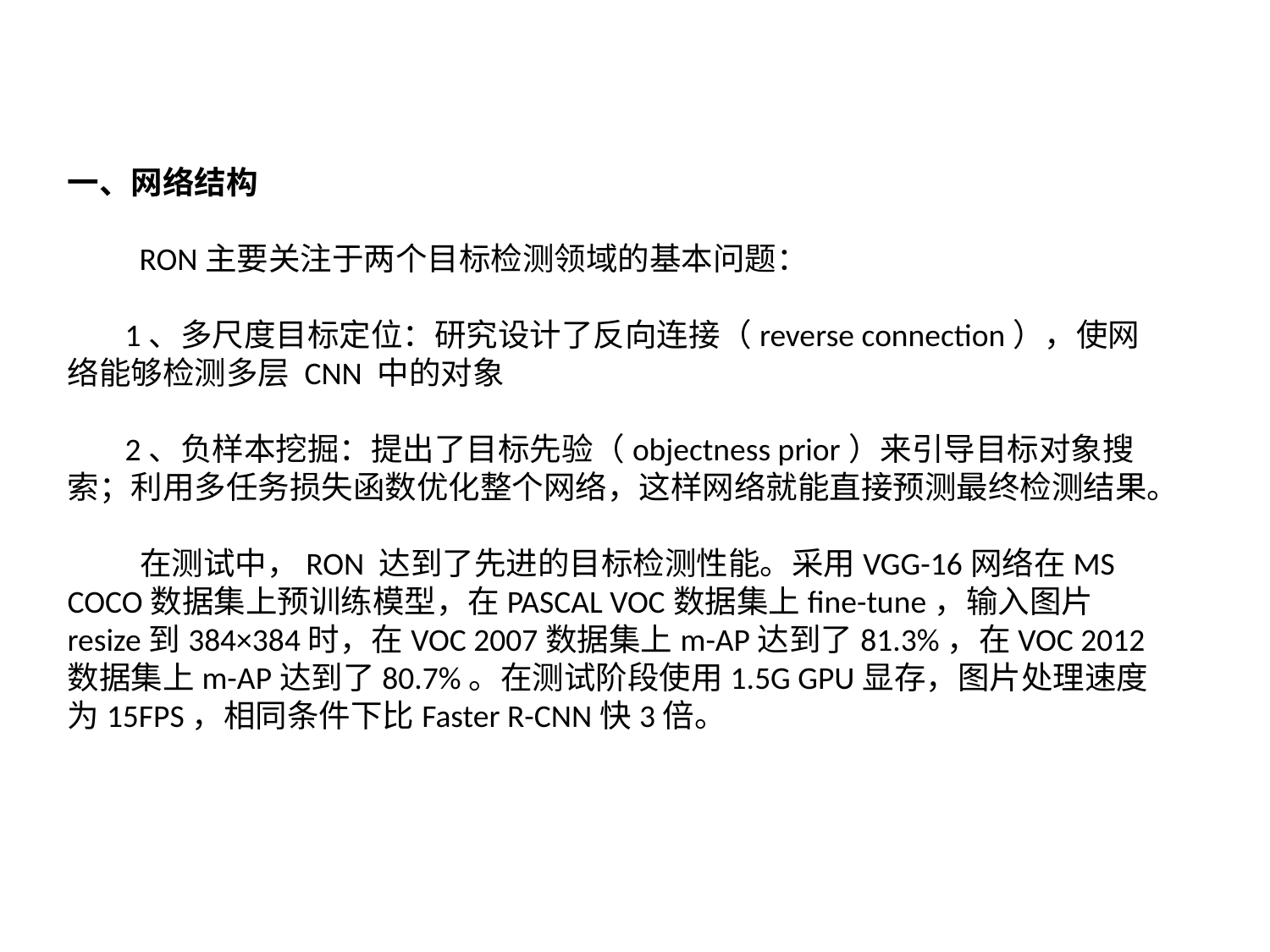

一、网络结构

          RON主要关注于两个目标检测领域的基本问题：

        1、多尺度目标定位：研究设计了反向连接（reverse connection），使网络能够检测多层 CNN 中的对象

        2、负样本挖掘：提出了目标先验（objectness prior）来引导目标对象搜索；利用多任务损失函数优化整个网络，这样网络就能直接预测最终检测结果。

         在测试中，RON 达到了先进的目标检测性能。采用VGG-16网络在MS COCO数据集上预训练模型，在PASCAL VOC数据集上fine-tune，输入图片resize到384×384时，在VOC 2007数据集上m-AP达到了81.3%，在VOC 2012数据集上m-AP达到了80.7%。在测试阶段使用1.5G GPU显存，图片处理速度为15FPS，相同条件下比Faster R-CNN快3倍。